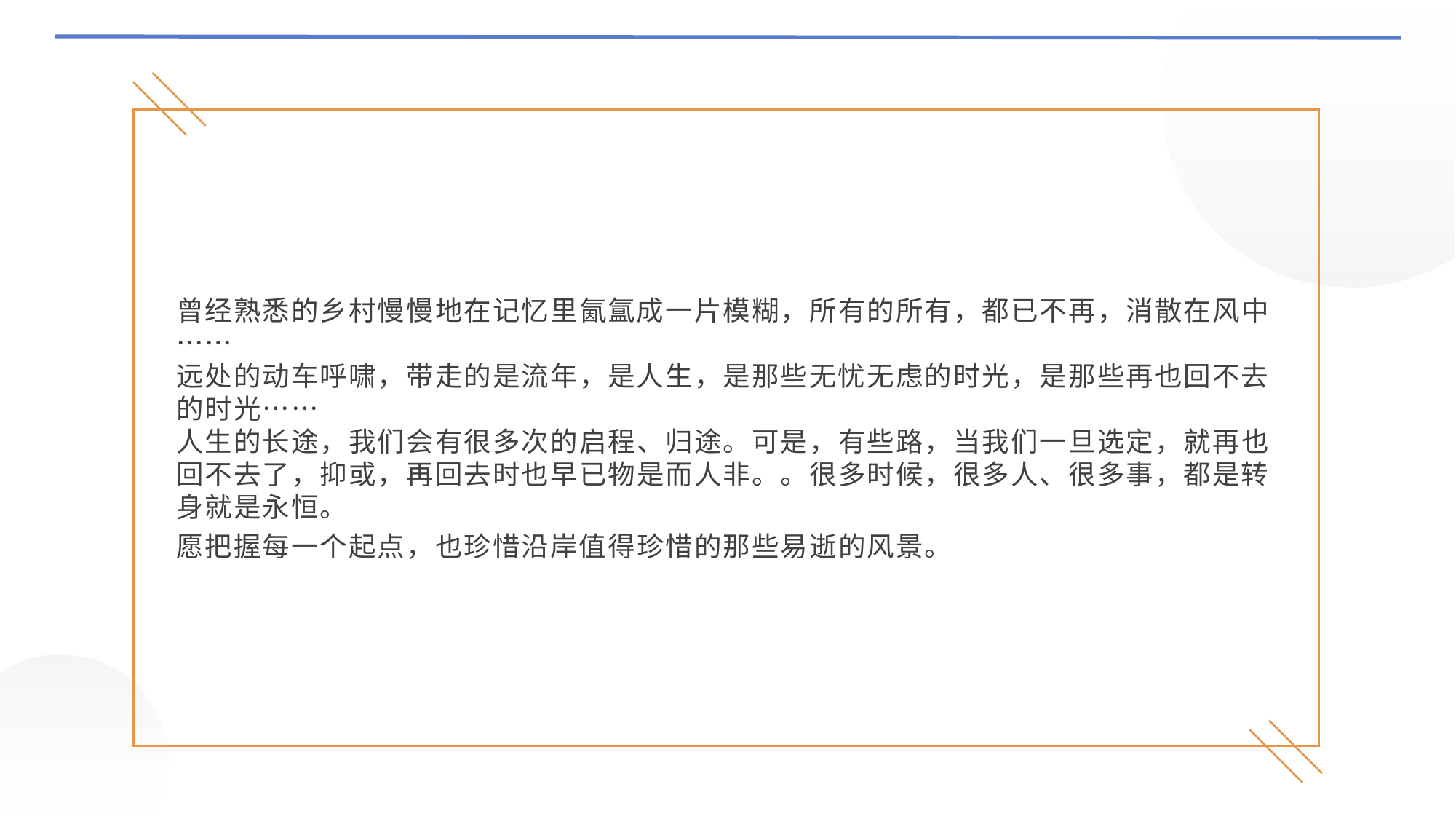

曾经熟悉的乡村慢慢地在记忆里氤氲成一片模糊，所有的所有，都已不再，消散在风中……
远处的动车呼啸，带走的是流年，是人生，是那些无忧无虑的时光，是那些再也回不去的时光……
人生的长途，我们会有很多次的启程、归途。可是，有些路，当我们一旦选定，就再也回不去了，抑或，再回去时也早已物是而人非。。很多时候，很多人、很多事，都是转身就是永恒。
愿把握每一个起点，也珍惜沿岸值得珍惜的那些易逝的风景。